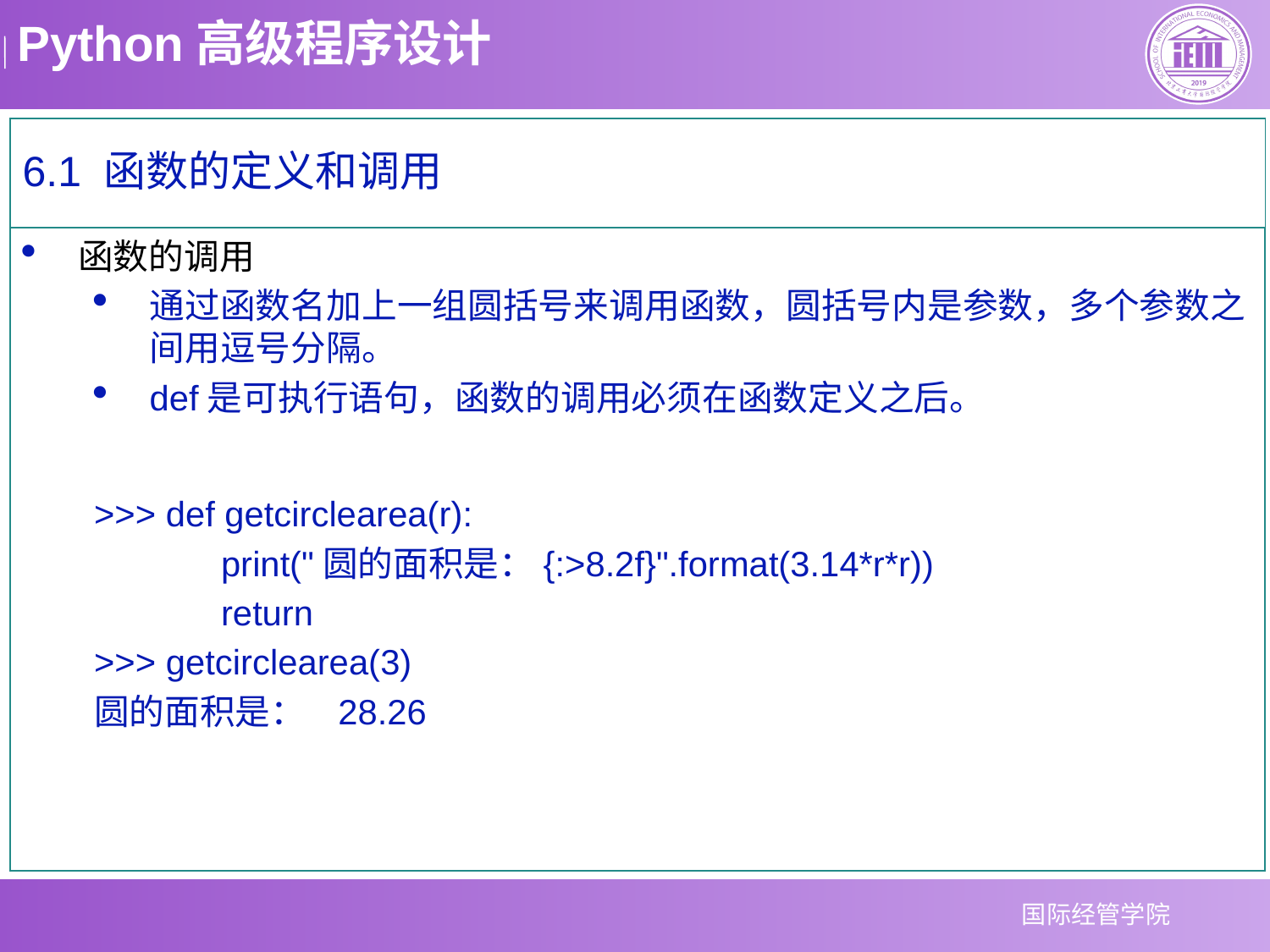

6.1 函数的定义和调用
函数的调用
通过函数名加上一组圆括号来调用函数，圆括号内是参数，多个参数之间用逗号分隔。
def是可执行语句，函数的调用必须在函数定义之后。

>>> def getcirclearea(r):
	print("圆的面积是：{:>8.2f}".format(3.14*r*r))
	return
>>> getcirclearea(3)
圆的面积是：   28.26